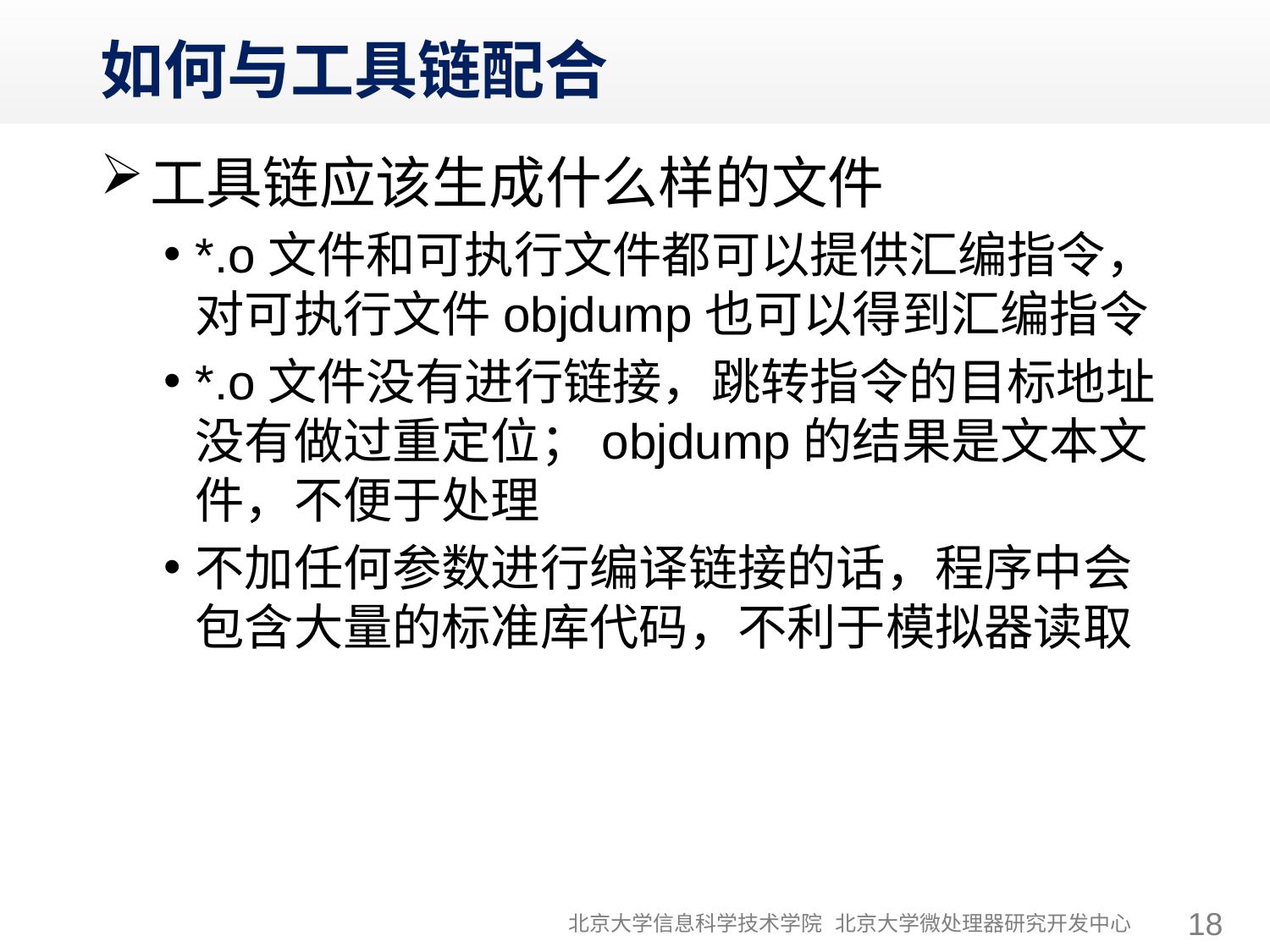

# 如何与工具链配合
工具链应该生成什么样的文件
*.o文件和可执行文件都可以提供汇编指令，对可执行文件objdump也可以得到汇编指令
*.o文件没有进行链接，跳转指令的目标地址没有做过重定位；objdump的结果是文本文件，不便于处理
不加任何参数进行编译链接的话，程序中会包含大量的标准库代码，不利于模拟器读取
北京大学信息科学技术学院  北京大学微处理器研究开发中心
18